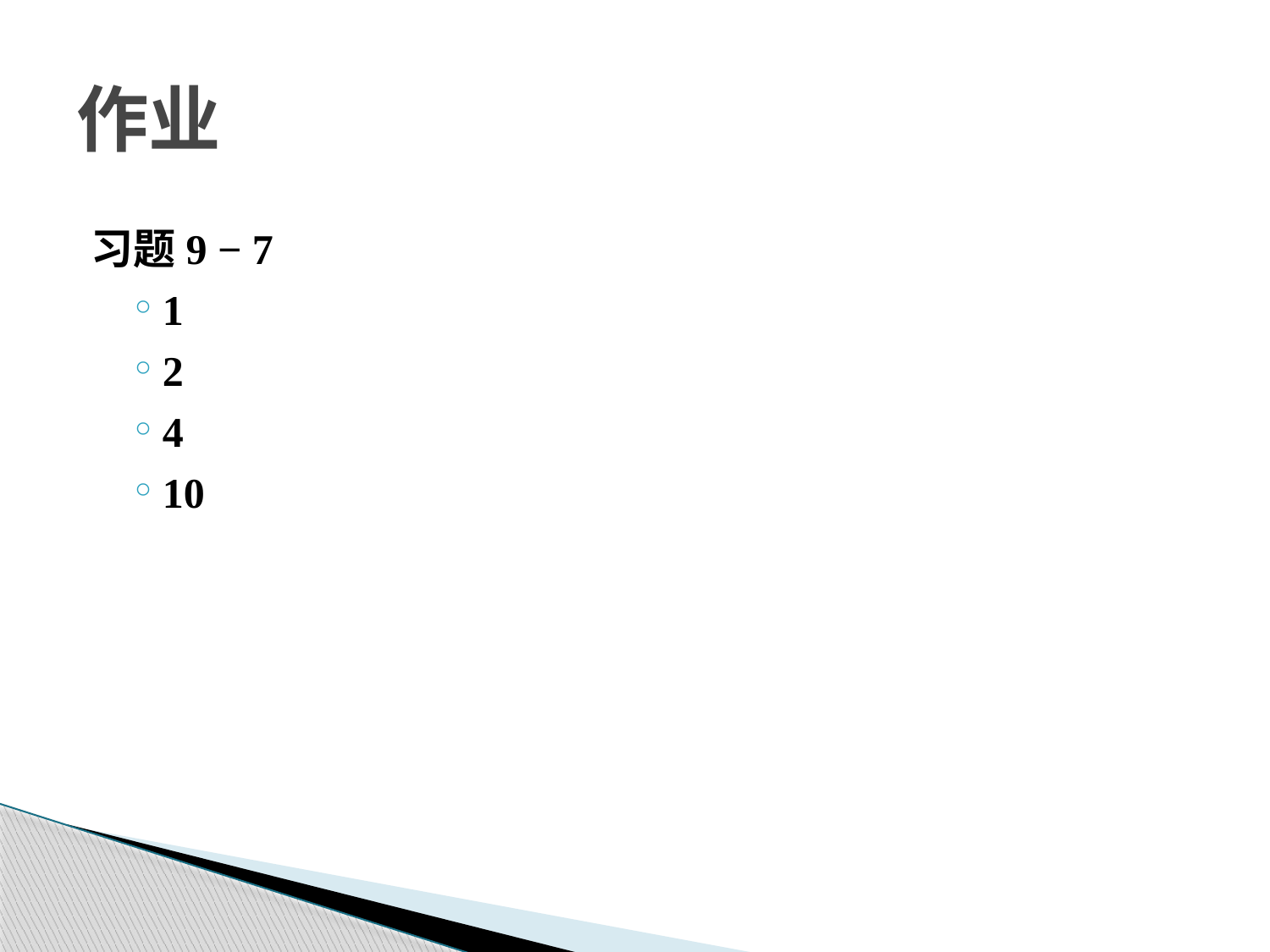

习题9 − 7
1
2
4
10
作业